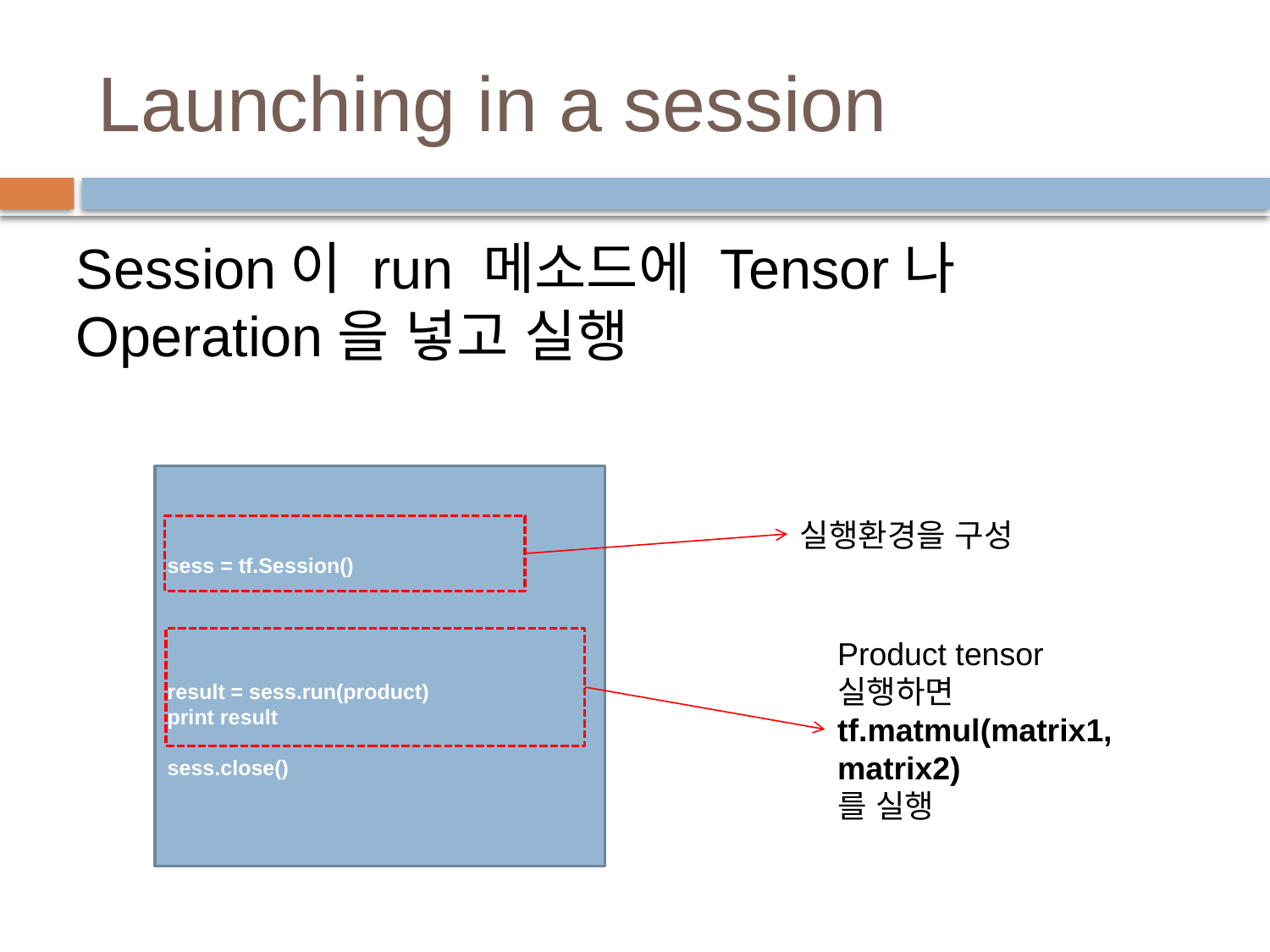

# Launching in a session
Session이 run 메소드에 Tensor나 Operation을 넣고 실행
sess = tf.Session()

result = sess.run(product)
print result

sess.close()
실행환경을 구성

Product tensor 실행하면 tf.matmul(matrix1, matrix2)
를 실행